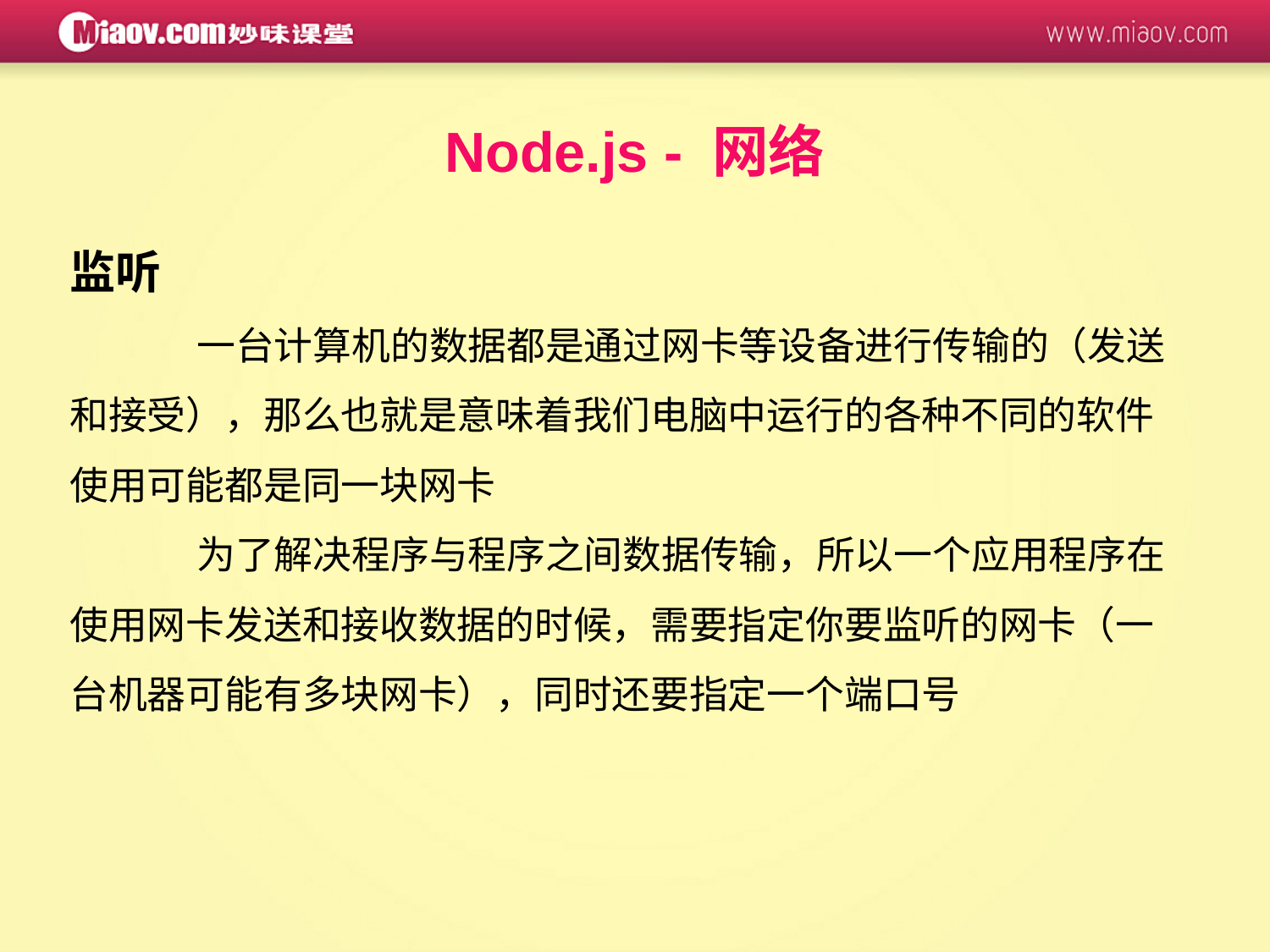

Node.js - 网络
监听
	一台计算机的数据都是通过网卡等设备进行传输的（发送和接受），那么也就是意味着我们电脑中运行的各种不同的软件使用可能都是同一块网卡
	为了解决程序与程序之间数据传输，所以一个应用程序在使用网卡发送和接收数据的时候，需要指定你要监听的网卡（一台机器可能有多块网卡），同时还要指定一个端口号